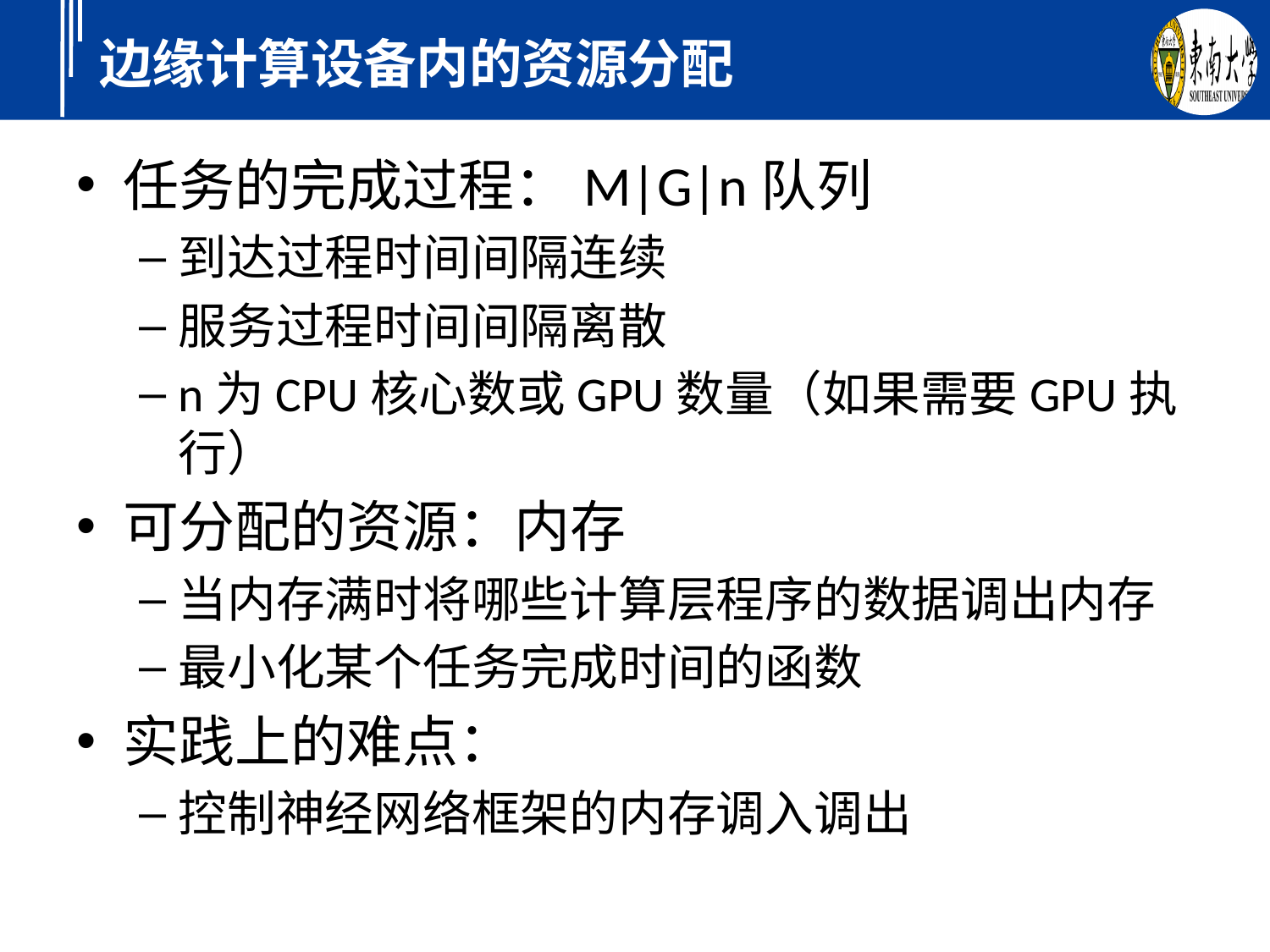

# 边缘计算设备内的资源分配
任务的完成过程：M|G|n队列
到达过程时间间隔连续
服务过程时间间隔离散
n为CPU核心数或GPU数量（如果需要GPU执行）
可分配的资源：内存
当内存满时将哪些计算层程序的数据调出内存
最小化某个任务完成时间的函数
实践上的难点：
控制神经网络框架的内存调入调出